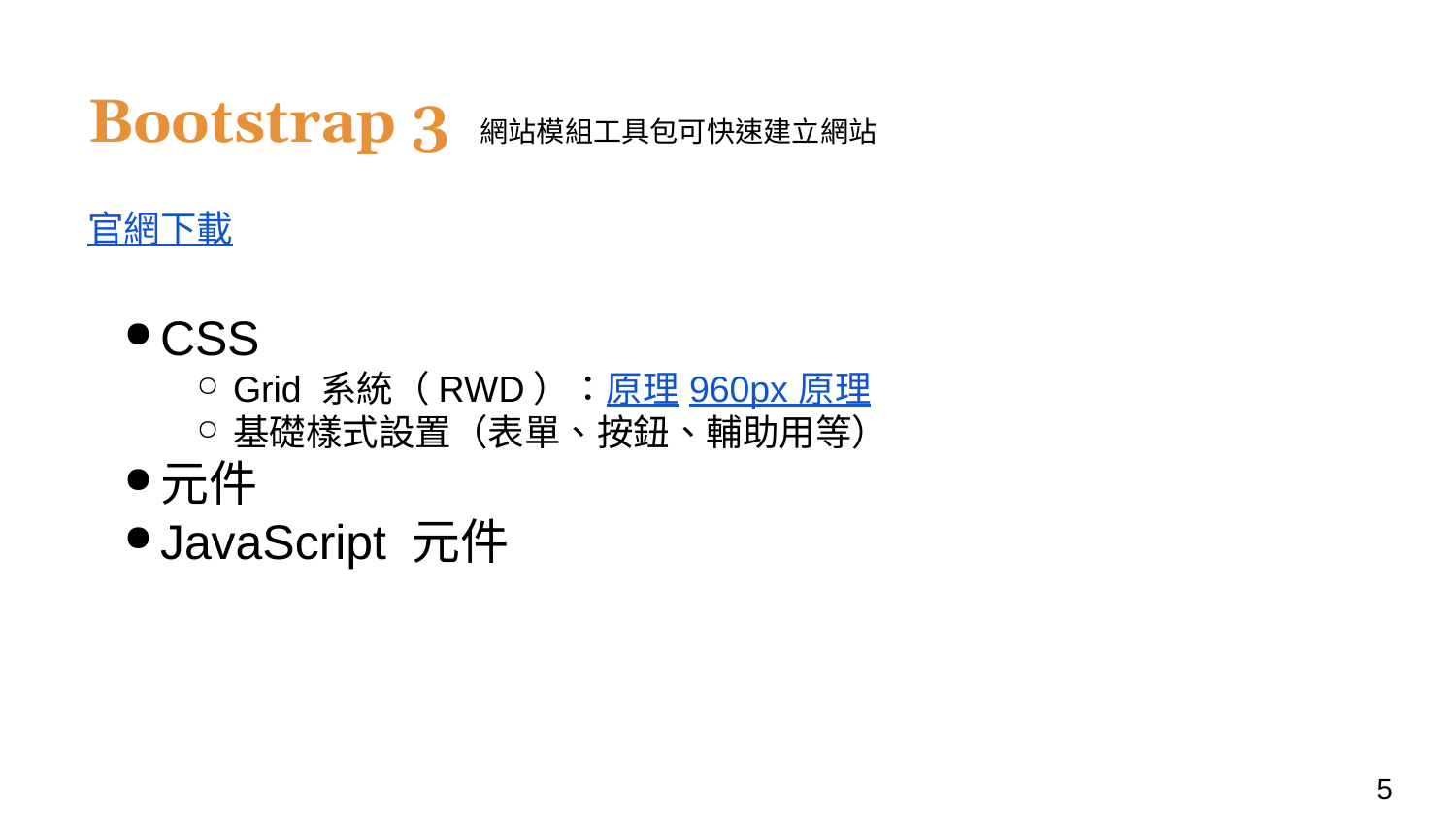

# Bootstrap 3 網站模組工具包可快速建立網站
官網下載

CSS
Grid 系統（RWD）：原理 960px 原理
基礎樣式設置（表單、按鈕、輔助用等）
元件
JavaScript 元件
5